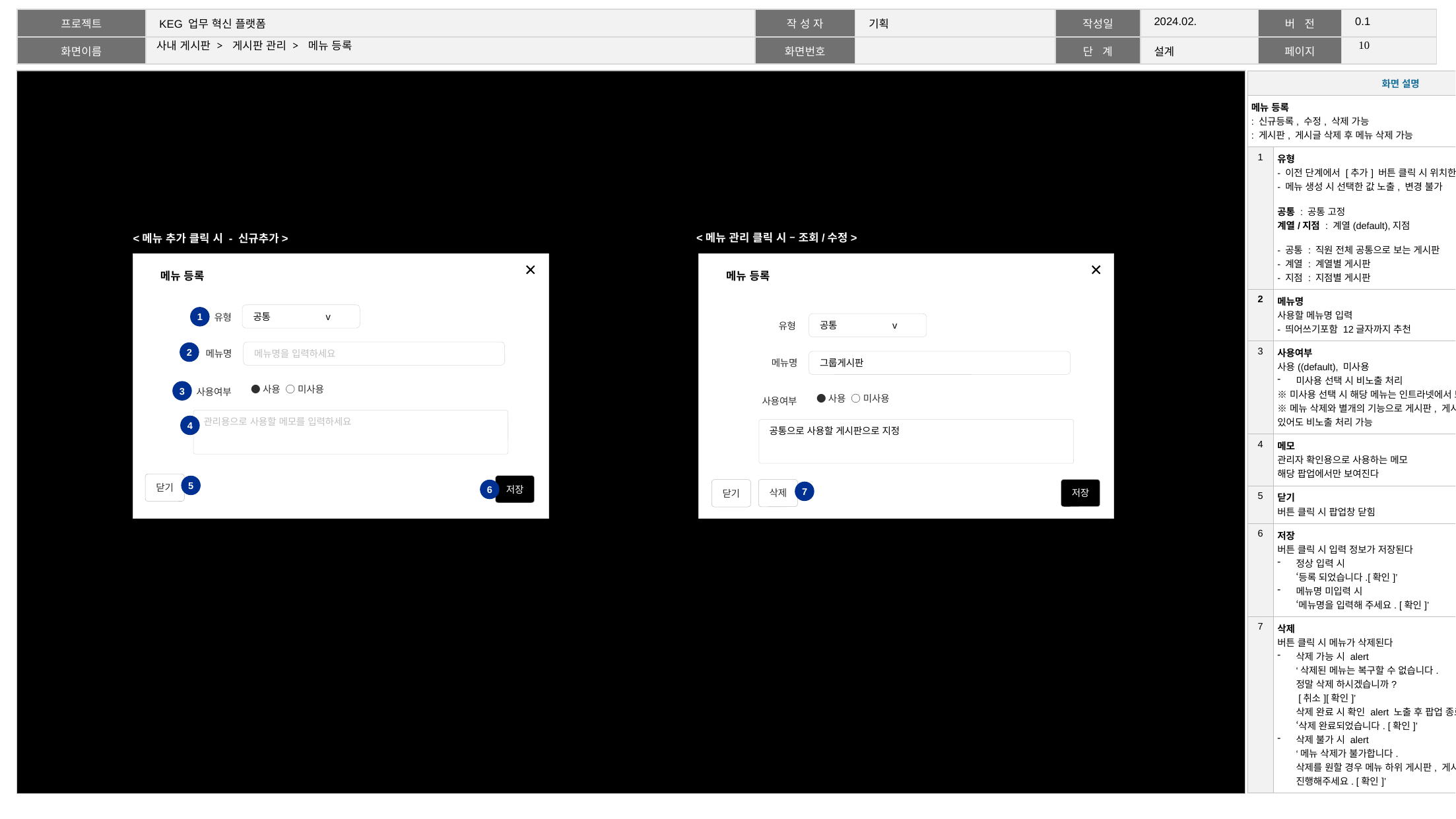

10

# 사내 게시판 > 게시판 관리 > 메뉴 등록
| 화면 설명 |  |
| --- | --- |
| 메뉴 등록 : 신규등록, 수정, 삭제 가능 : 게시판, 게시글 삭제 후 메뉴 삭제 가능 |  |
| 1 | 유형 - 이전 단계에서 [추가] 버튼 클릭 시 위치한 메뉴 유형 노출 - 메뉴 생성 시 선택한 값 노출, 변경 불가 공통 : 공통 고정 계열/지점 : 계열(default),지점 - 공통 : 직원 전체 공통으로 보는 게시판 - 계열 : 계열별 게시판 - 지점 : 지점별 게시판 |
| 2 | 메뉴명 사용할 메뉴명 입력 - 띄어쓰기포함 12글자까지 추천 |
| 3 | 사용여부 사용((default), 미사용 미사용 선택 시 비노출 처리 ※미사용 선택 시 해당 메뉴는 인트라넷에서 보여지지않는다 ※메뉴 삭제와 별개의 기능으로 게시판, 게시글 등의 데이터가 있어도 비노출 처리 가능 |
| 4 | 메모 관리자 확인용으로 사용하는 메모 해당 팝업에서만 보여진다 |
| 5 | 닫기 버튼 클릭 시 팝업창 닫힘 |
| 6 | 저장 버튼 클릭 시 입력 정보가 저장된다 정상 입력 시 ‘등록 되었습니다.[확인]’ 메뉴명 미입력 시 ‘메뉴명을 입력해 주세요. [확인]’ |
| 7 | 삭제 버튼 클릭 시 메뉴가 삭제된다 삭제 가능 시 alert ‘삭제된 메뉴는 복구할 수 없습니다. 정말 삭제 하시겠습니까? [취소][확인]’ 삭제 완료 시 확인 alert 노출 후 팝업 종료 ‘삭제 완료되었습니다. [확인]’ 삭제 불가 시 alert ‘메뉴 삭제가 불가합니다. 삭제를 원할 경우 메뉴 하위 게시판, 게시글을 삭제 후 다시 진행해주세요. [확인]’ |
<메뉴 관리 클릭 시 – 조회/수정>
<메뉴 추가 클릭 시 - 신규추가>
메뉴 등록
메뉴 등록
공통                    v
유형
1
공통                    v
유형
메뉴명을 입력하세요
2
메뉴명
그룹게시판
메뉴명
사용여부
●사용  ○ 미사용
3
사용여부
●사용  ○ 미사용
관리용으로 사용할 메모를 입력하세요
4
공통으로 사용할 게시판으로 지정
닫기
저장
5
삭제
저장
닫기
6
7